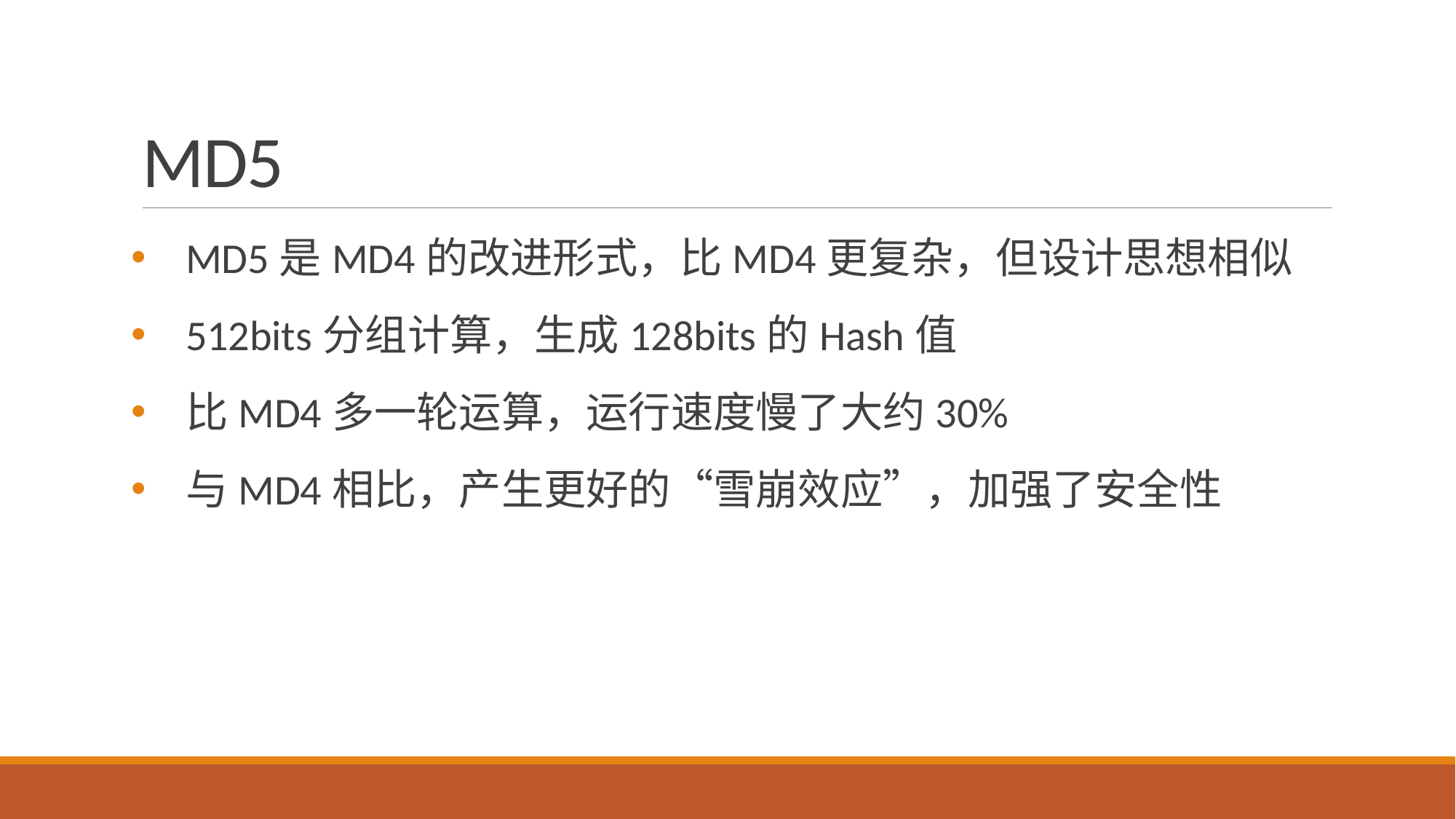

# MD5
MD5是MD4的改进形式，比MD4更复杂，但设计思想相似
512bits分组计算，生成128bits的Hash值
比MD4多一轮运算，运行速度慢了大约30%
与MD4相比，产生更好的“雪崩效应”，加强了安全性